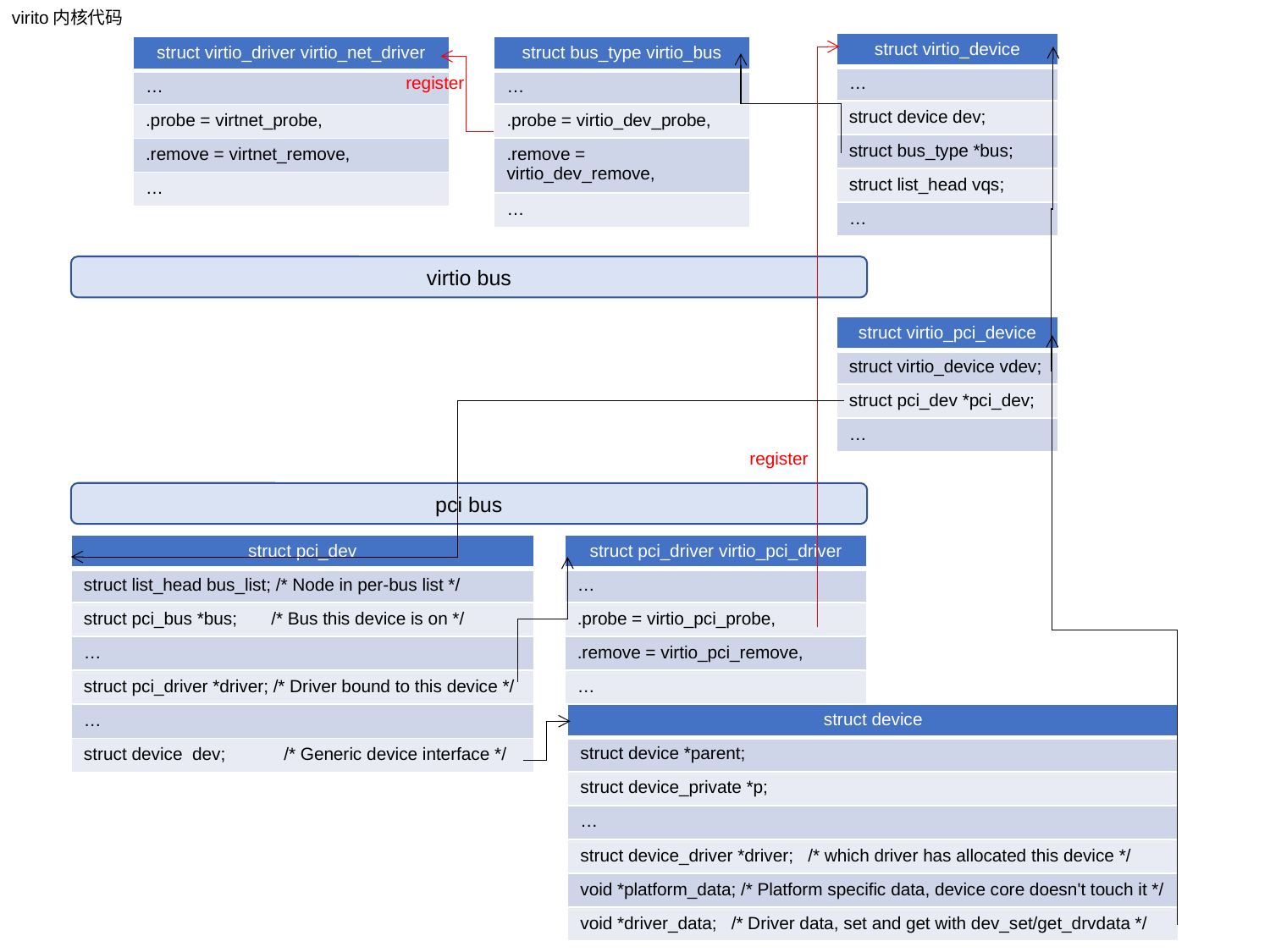

virito内核代码
| struct virtio\_device |
| --- |
| … |
| struct device dev; |
| struct bus\_type \*bus; |
| struct list\_head vqs; |
| … |
| struct bus\_type virtio\_bus |
| --- |
| … |
| .probe = virtio\_dev\_probe, |
| .remove = virtio\_dev\_remove, |
| … |
| struct virtio\_driver virtio\_net\_driver |
| --- |
| … |
| .probe = virtnet\_probe, |
| .remove = virtnet\_remove, |
| … |
register
virtio bus
| struct virtio\_pci\_device |
| --- |
| struct virtio\_device vdev; |
| struct pci\_dev \*pci\_dev; |
| … |
register
pci bus
| struct pci\_dev |
| --- |
| struct list\_head bus\_list; /\* Node in per-bus list \*/ |
| struct pci\_bus \*bus;       /\* Bus this device is on \*/ |
| … |
| struct pci\_driver \*driver; /\* Driver bound to this device \*/ |
| … |
| struct device  dev;            /\* Generic device interface \*/ |
| struct pci\_driver virtio\_pci\_driver |
| --- |
| … |
| .probe = virtio\_pci\_probe, |
| .remove = virtio\_pci\_remove, |
| … |
| struct device |
| --- |
| struct device \*parent; |
| struct device\_private \*p; |
| … |
| struct device\_driver \*driver;   /\* which driver has allocated this device \*/ |
| void \*platform\_data; /\* Platform specific data, device core doesn't touch it \*/ |
| void \*driver\_data;   /\* Driver data, set and get with dev\_set/get\_drvdata \*/ |